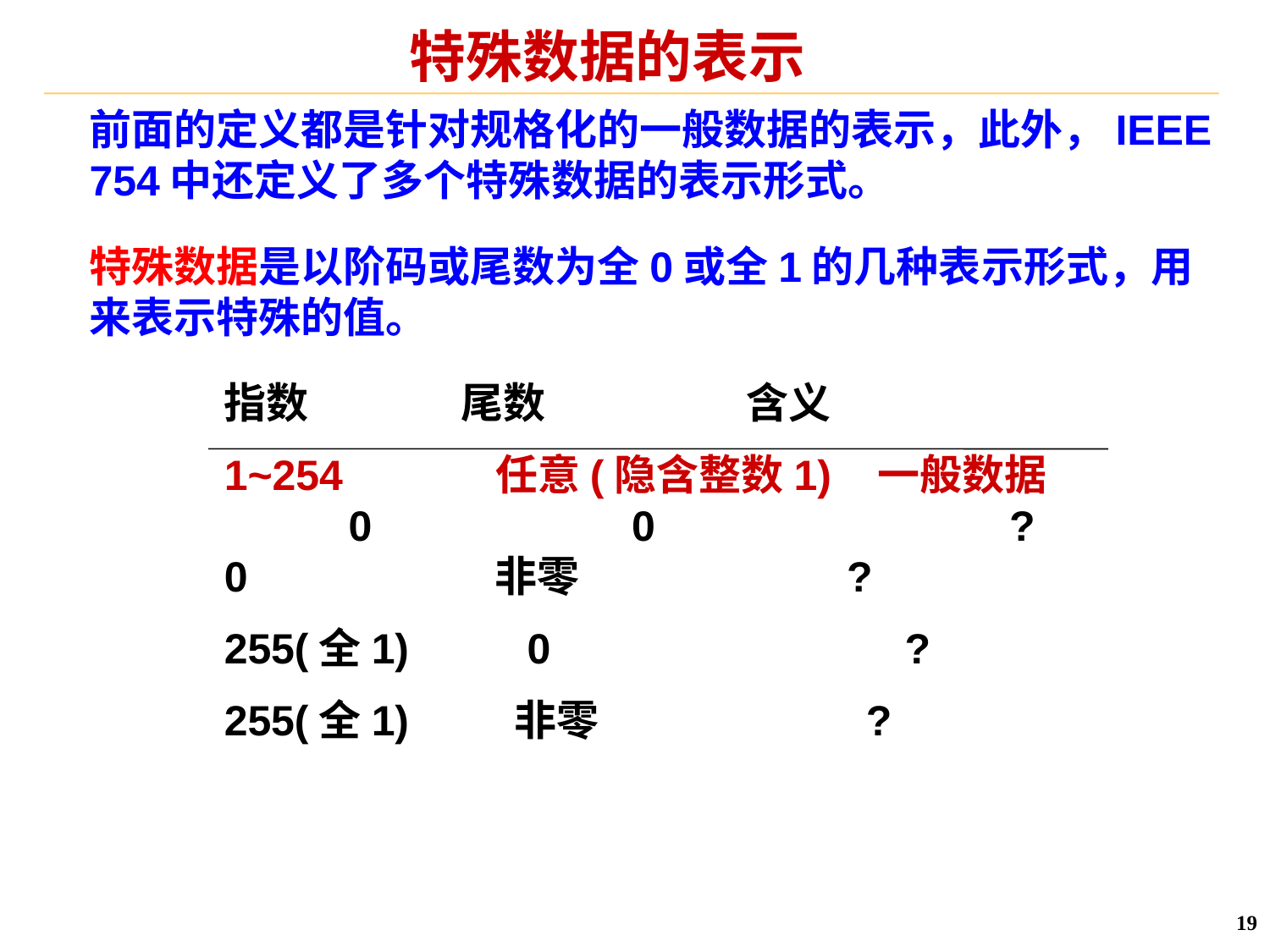

# 特殊数据的表示
前面的定义都是针对规格化的一般数据的表示，此外，IEEE 754中还定义了多个特殊数据的表示形式。
特殊数据是以阶码或尾数为全0或全1的几种表示形式，用来表示特殊的值。
指数                尾数                     含义
1~254            任意(隐含整数1)   一般数据                    0                      0                              ?
0                    非零                           ?
255(全1)          0                              ?
255(全1)        非零                           ?

19